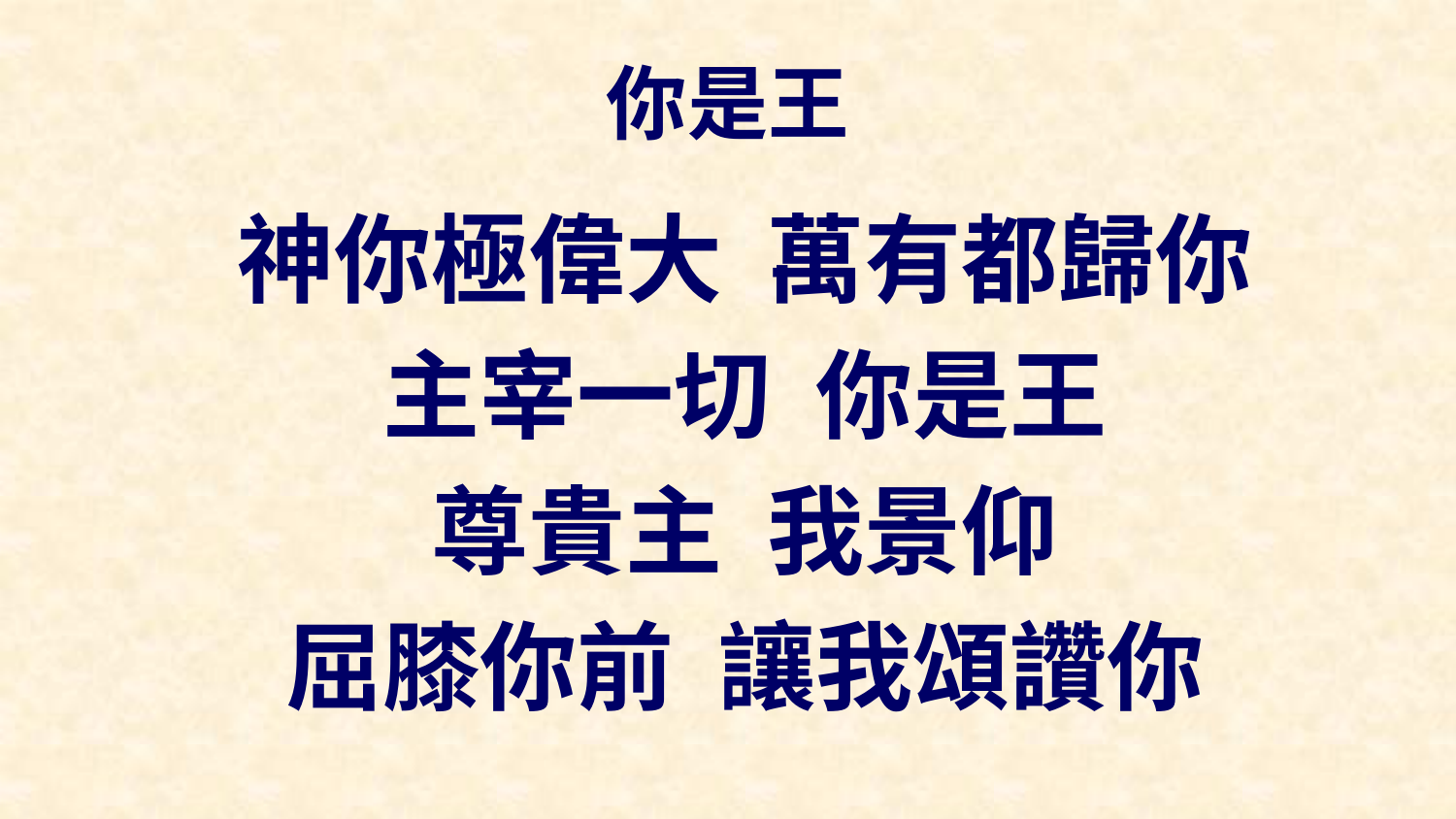

# 你是王
神你極偉大  萬有都歸你
主宰一切  你是王
尊貴主  我景仰
屈膝你前  讓我頌讚你